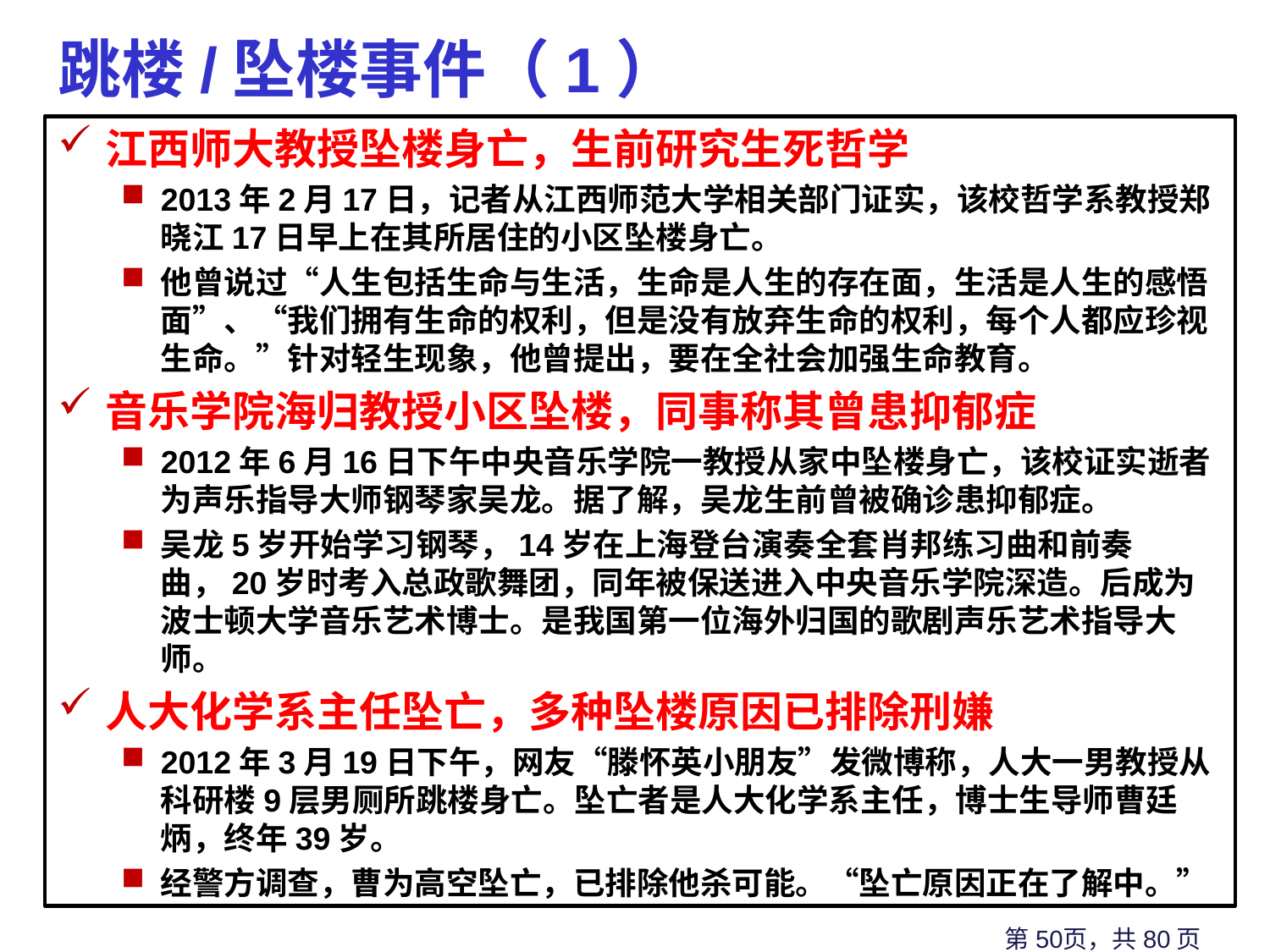

# 跳楼/坠楼事件（1）
江西师大教授坠楼身亡，生前研究生死哲学
2013年2月17日，记者从江西师范大学相关部门证实，该校哲学系教授郑晓江17日早上在其所居住的小区坠楼身亡。
他曾说过“人生包括生命与生活，生命是人生的存在面，生活是人生的感悟面”、“我们拥有生命的权利，但是没有放弃生命的权利，每个人都应珍视生命。”针对轻生现象，他曾提出，要在全社会加强生命教育。
音乐学院海归教授小区坠楼，同事称其曾患抑郁症
2012年6月16日下午中央音乐学院一教授从家中坠楼身亡，该校证实逝者为声乐指导大师钢琴家吴龙。据了解，吴龙生前曾被确诊患抑郁症。
吴龙5岁开始学习钢琴，14岁在上海登台演奏全套肖邦练习曲和前奏曲，20岁时考入总政歌舞团，同年被保送进入中央音乐学院深造。后成为波士顿大学音乐艺术博士。是我国第一位海外归国的歌剧声乐艺术指导大师。
人大化学系主任坠亡，多种坠楼原因已排除刑嫌
2012年3月19日下午，网友“滕怀英小朋友”发微博称，人大一男教授从科研楼9层男厕所跳楼身亡。坠亡者是人大化学系主任，博士生导师曹廷炳，终年39岁。
经警方调查，曹为高空坠亡，已排除他杀可能。“坠亡原因正在了解中。”

第50页，共80页